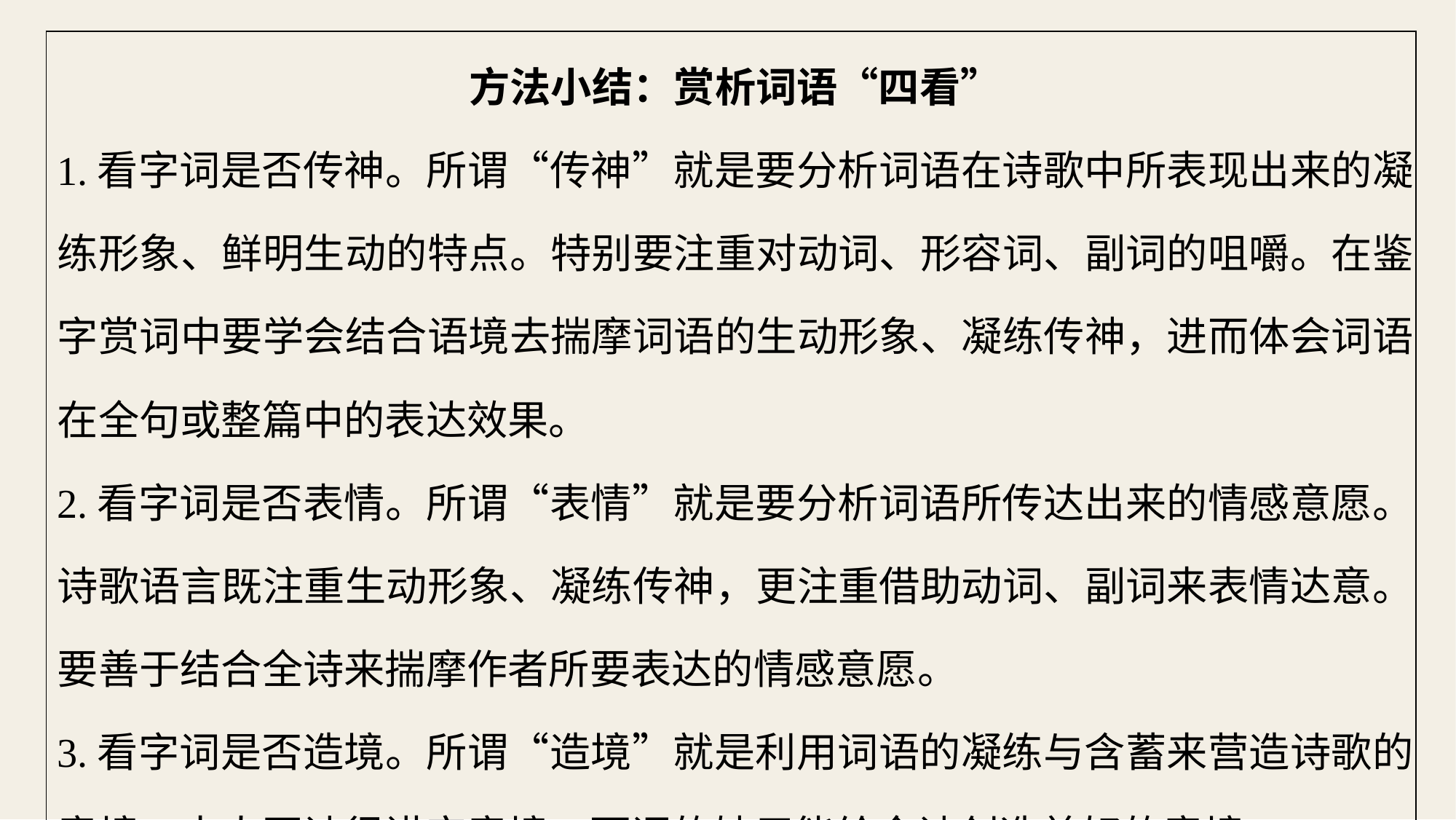

| 方法小结：赏析词语“四看” 1.看字词是否传神。所谓“传神”就是要分析词语在诗歌中所表现出来的凝练形象、鲜明生动的特点。特别要注重对动词、形容词、副词的咀嚼。在鉴字赏词中要学会结合语境去揣摩词语的生动形象、凝练传神，进而体会词语在全句或整篇中的表达效果。 2.看字词是否表情。所谓“表情”就是要分析词语所传达出来的情感意愿。诗歌语言既注重生动形象、凝练传神，更注重借助动词、副词来表情达意。要善于结合全诗来揣摩作者所要表达的情感意愿。 3.看字词是否造境。所谓“造境”就是利用词语的凝练与含蓄来营造诗歌的意境。古人写诗很讲究意境，而词的妙用能给全诗创造美好的意境。 4.看字词是否显性。所谓“显性”就是词语里能凸现人物的性格特征。 |
| --- |